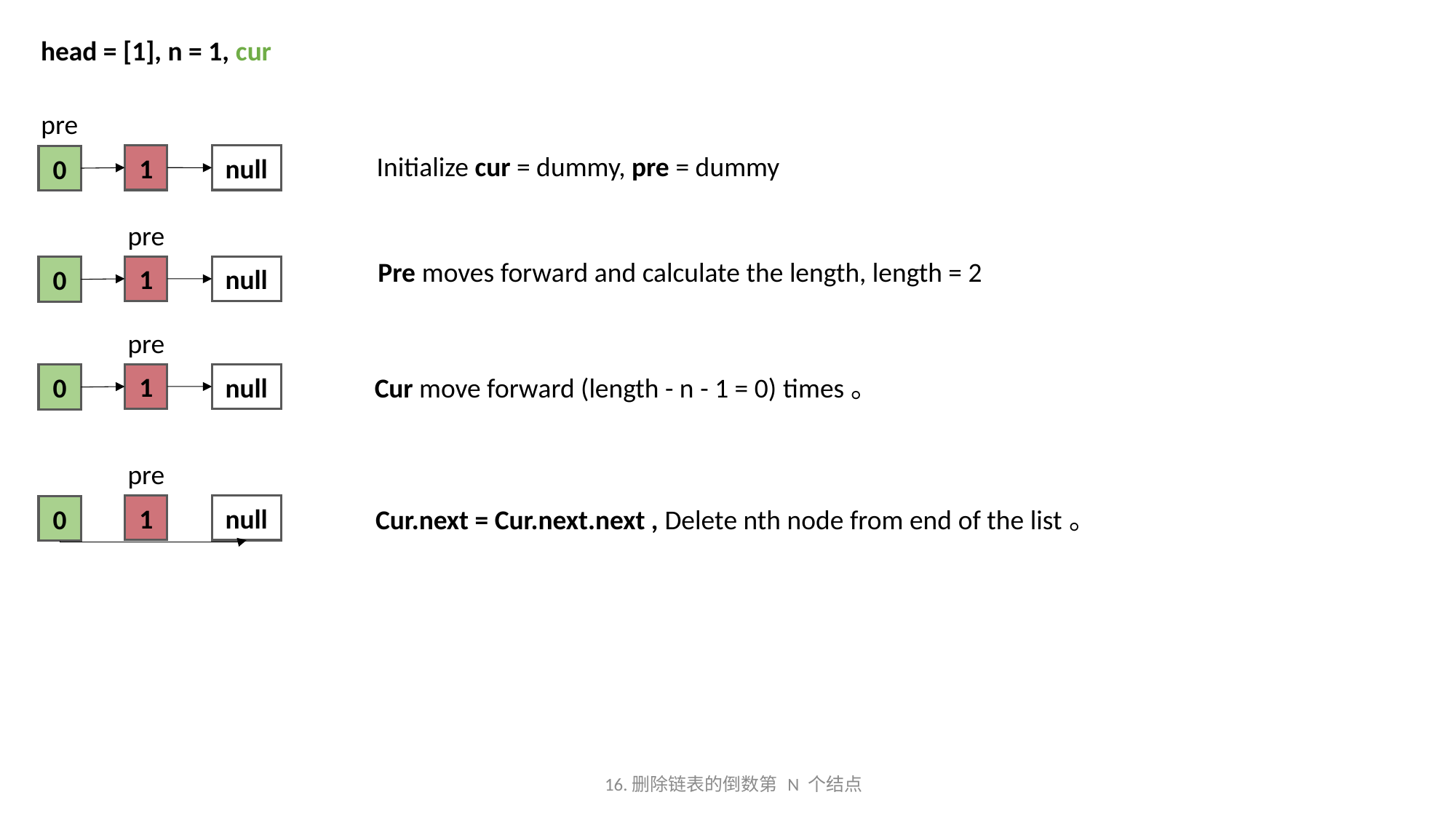

head = [1], n = 1, cur
pre
Initialize cur = dummy, pre = dummy
1
null
0
pre
Pre moves forward and calculate the length, length = 2
1
null
0
pre
1
null
0
Cur move forward (length - n - 1 = 0) times。
pre
1
null
0
Cur.next = Cur.next.next , Delete nth node from end of the list。
16.删除链表的倒数第 N 个结点